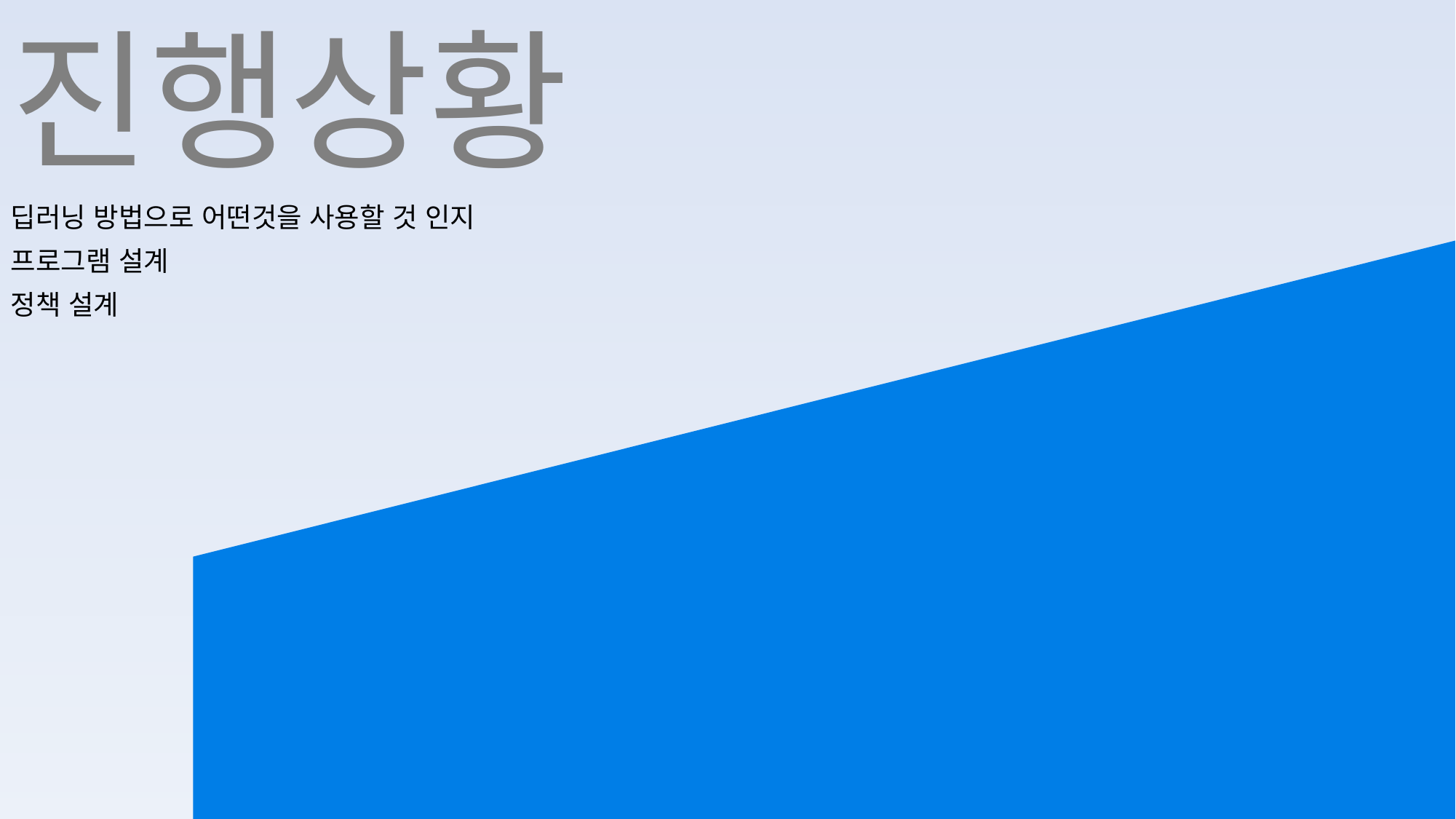

진행상황

딥러닝 방법으로 어떤것을 사용할 것 인지
프로그램 설계
정책 설계